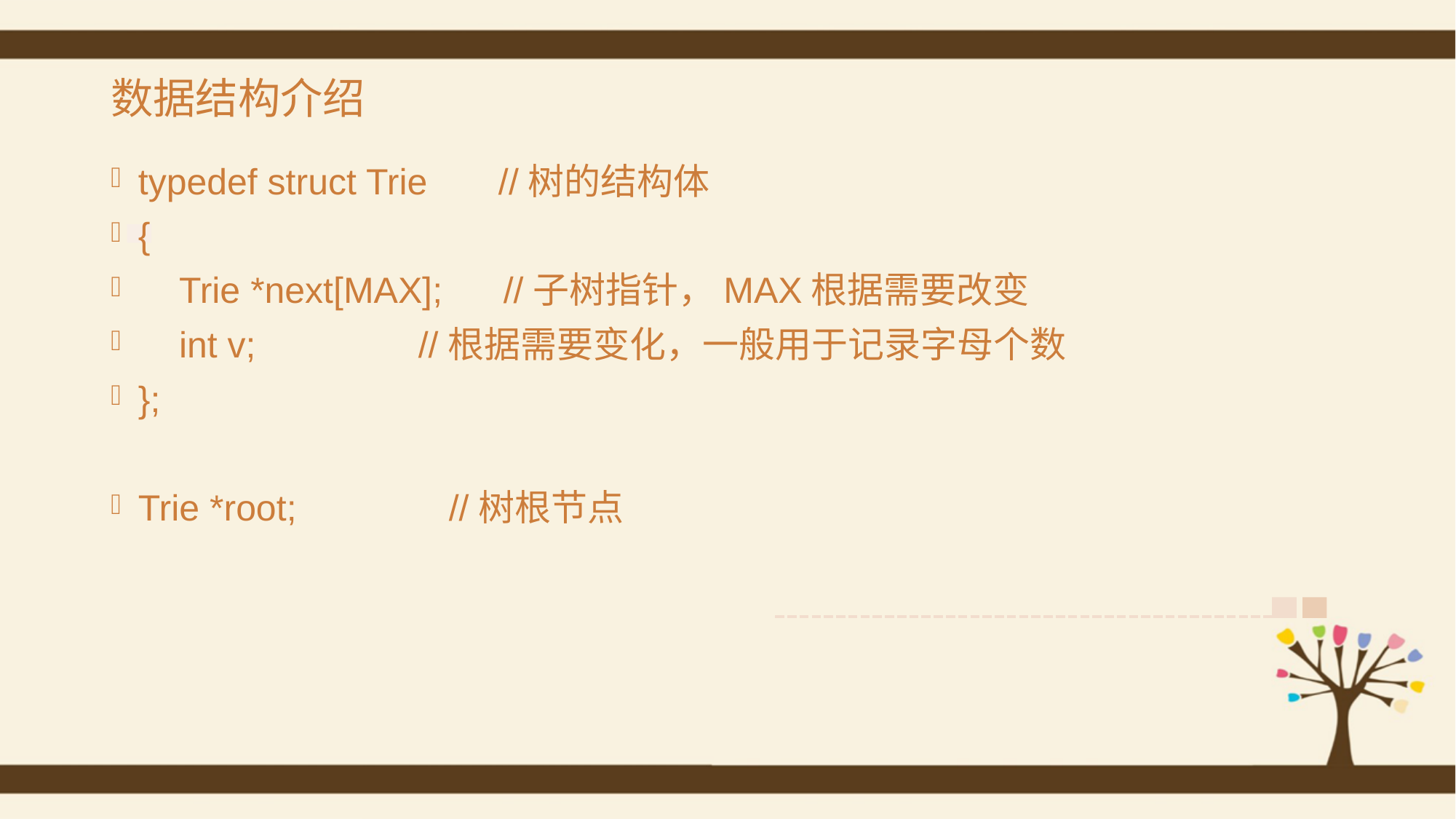

# 数据结构介绍
typedef struct Trie       //树的结构体
{
    Trie *next[MAX];      //子树指针，MAX根据需要改变
    int v;                //根据需要变化，一般用于记录字母个数
};

Trie *root;               //树根节点